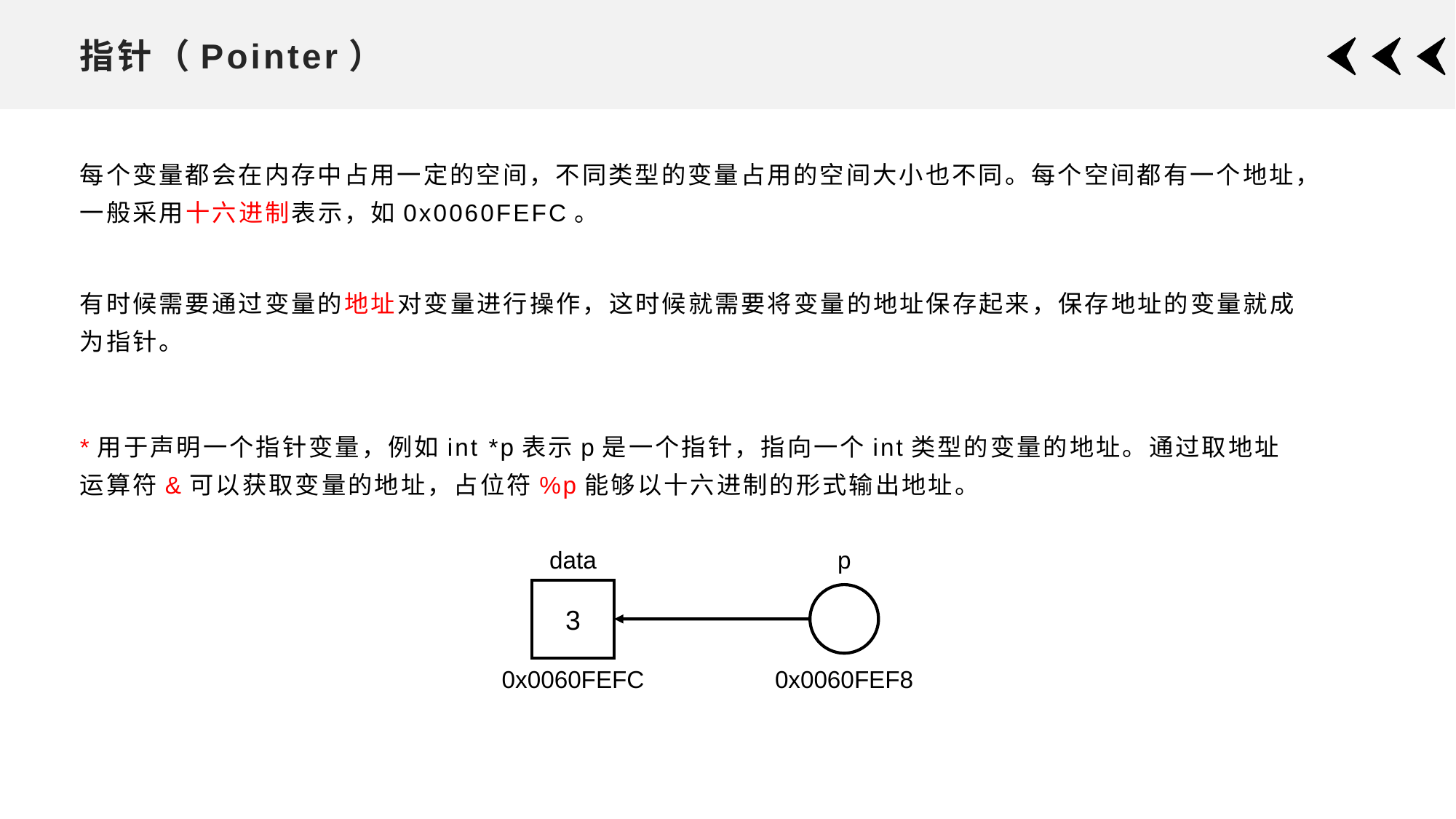

# 指针（Pointer）
每个变量都会在内存中占用一定的空间，不同类型的变量占用的空间大小也不同。每个空间都有一个地址，一般采用十六进制表示，如0x0060FEFC。
有时候需要通过变量的地址对变量进行操作，这时候就需要将变量的地址保存起来，保存地址的变量就成为指针。

*用于声明一个指针变量，例如int *p表示p是一个指针，指向一个int类型的变量的地址。通过取地址运算符&可以获取变量的地址，占位符%p能够以十六进制的形式输出地址。
data
p
3

0x0060FEFC
0x0060FEF8